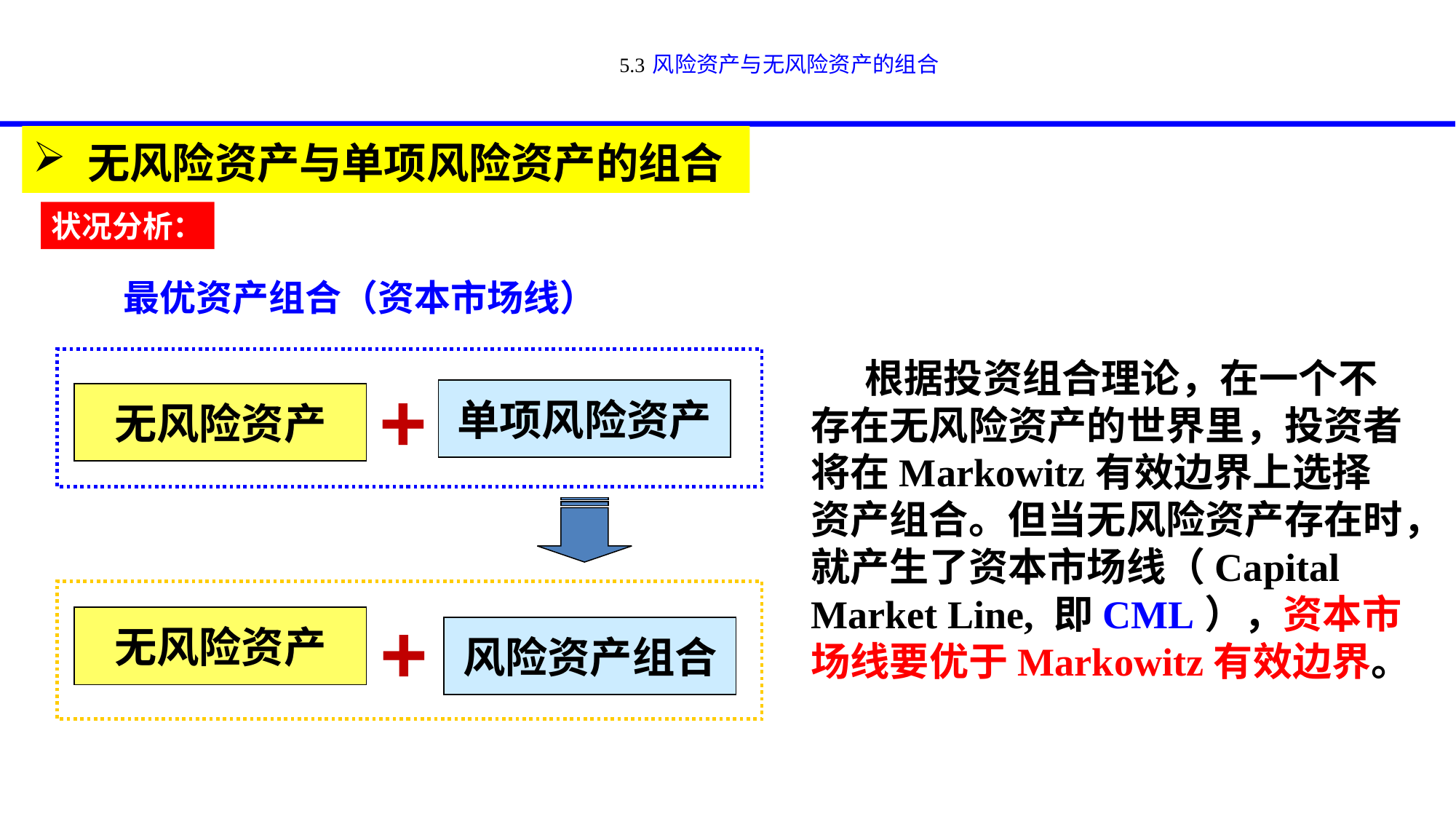

# 5.3 风险资产与无风险资产的组合
无风险资产与单项风险资产的组合

状况分析：
最优资产组合（资本市场线）
     根据投资组合理论，在一个不存在无风险资产的世界里，投资者将在Markowitz有效边界上选择资产组合。但当无风险资产存在时，就产生了资本市场线（Capital Market Line, 即CML），资本市场线要优于Markowitz有效边界。

+
单项风险资产
无风险资产

+
无风险资产
风险资产组合